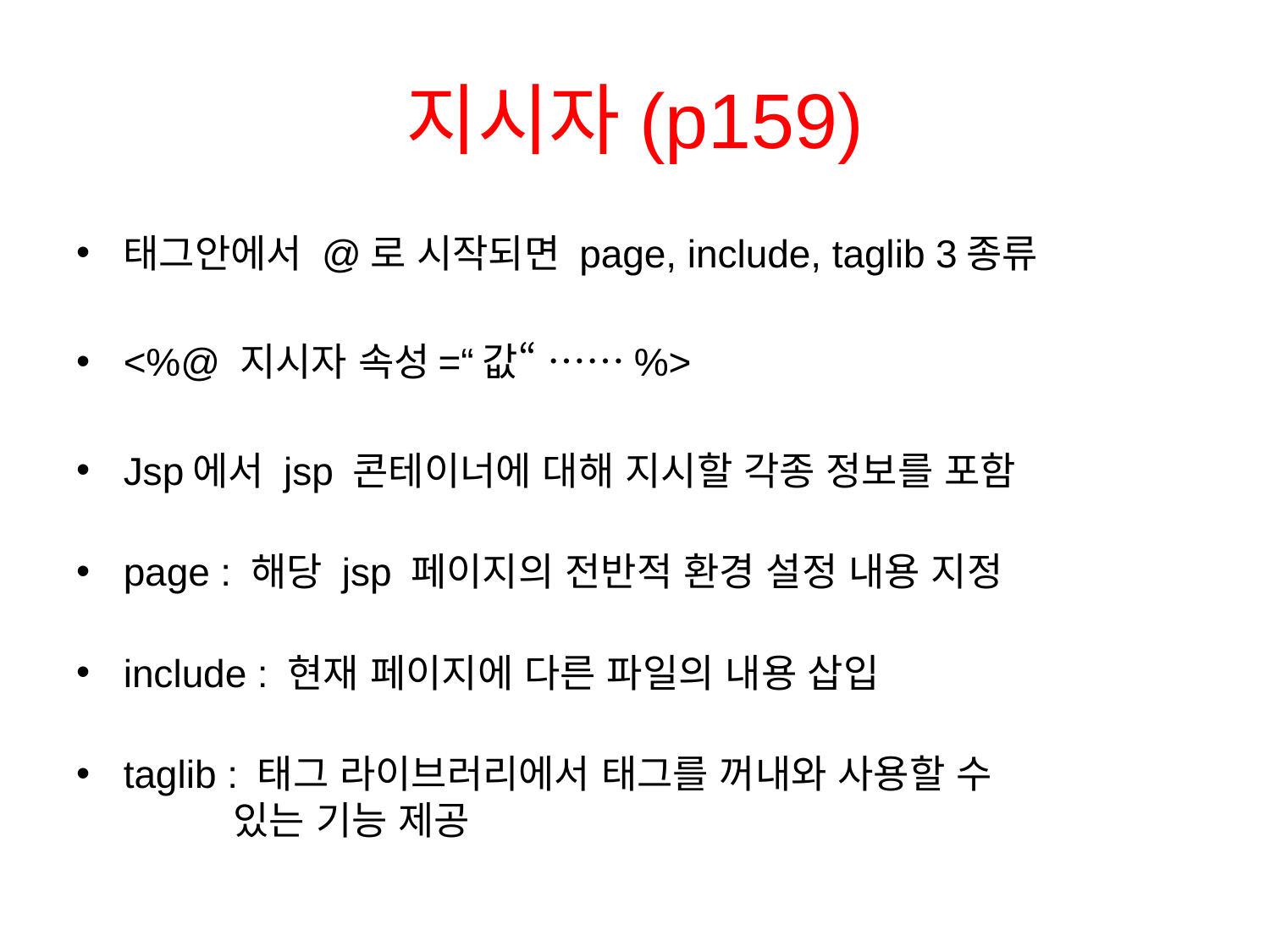

# 지시자(p159)
태그안에서 @로 시작되면 page, include, taglib 3종류

<%@ 지시자 속성=“값“ ……%>

Jsp에서 jsp 콘테이너에 대해 지시할 각종 정보를 포함
page : 해당 jsp 페이지의 전반적 환경 설정 내용 지정
include : 현재 페이지에 다른 파일의 내용 삽입
taglib : 태그 라이브러리에서 태그를 꺼내와 사용할 수
          있는 기능 제공